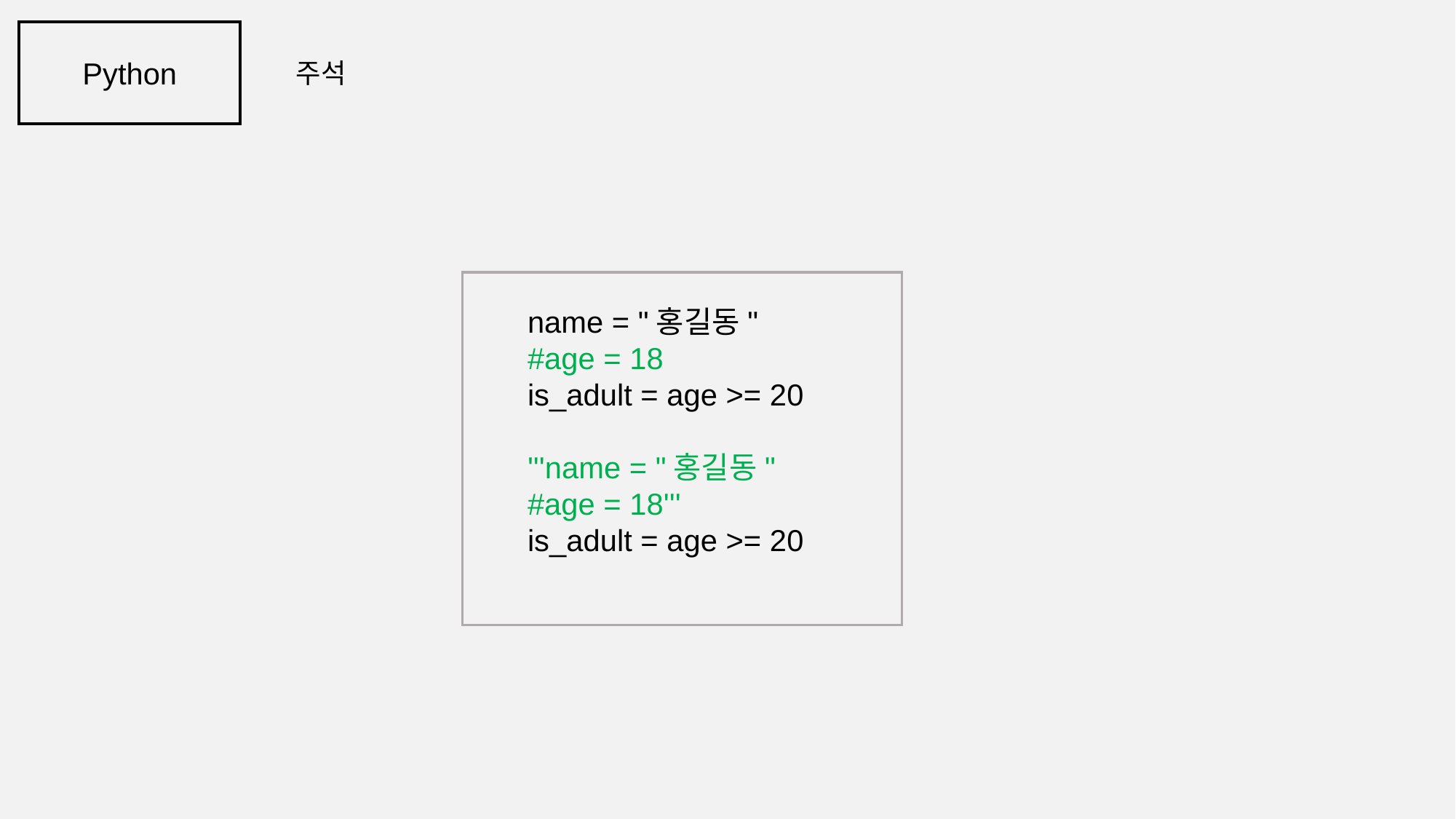

Python
주석

name = "홍길동"
#age = 18
is_adult = age >= 20

'''name = "홍길동"
#age = 18'''
is_adult = age >= 20

   '"